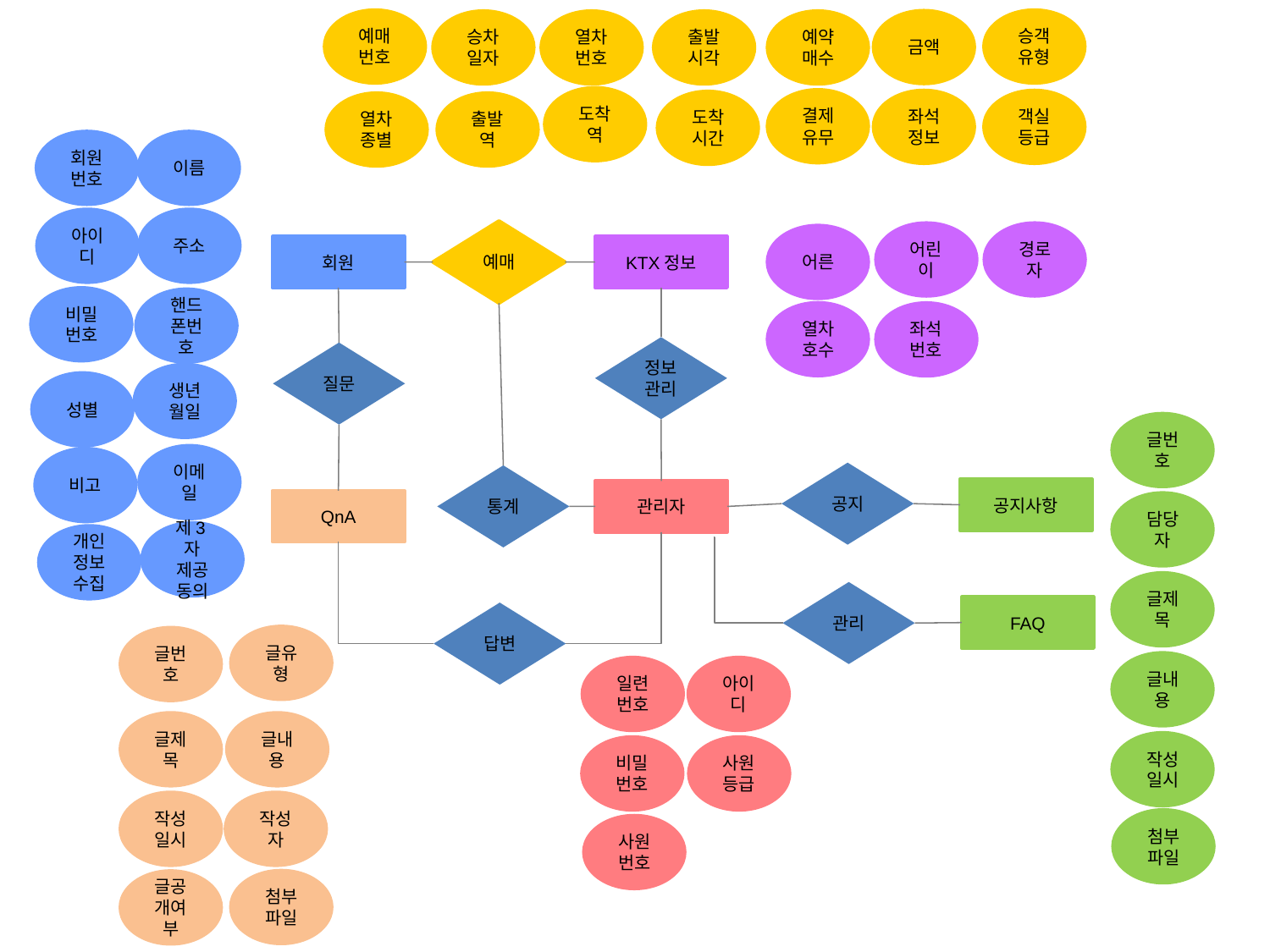

예매번호
승객유형
금액
출발시각
승차일자
열차번호
예약매수
도착역
결제유무
좌석정보
객실등급
도착시간
열차종별
출발역
회원번호
이름
주소
아이디
예매
어린이
경로자
어른
회원
KTX정보
비밀번호
핸드폰번호
열차호수
좌석번호
정보관리
질문
생년월일
성별
글번호
이메일
비고
공지
통계
공지사항
관리자
QnA
담당자
제3자 제공동의
개인정보수집
글제목
관리
FAQ
답변
글유형
글번호
글내용
일련번호
아이디
글내용
글제목
작성일시
비밀번호
사원등급
작성일시
작성자
첨부파일
사원번호
첨부파일
글공개여부